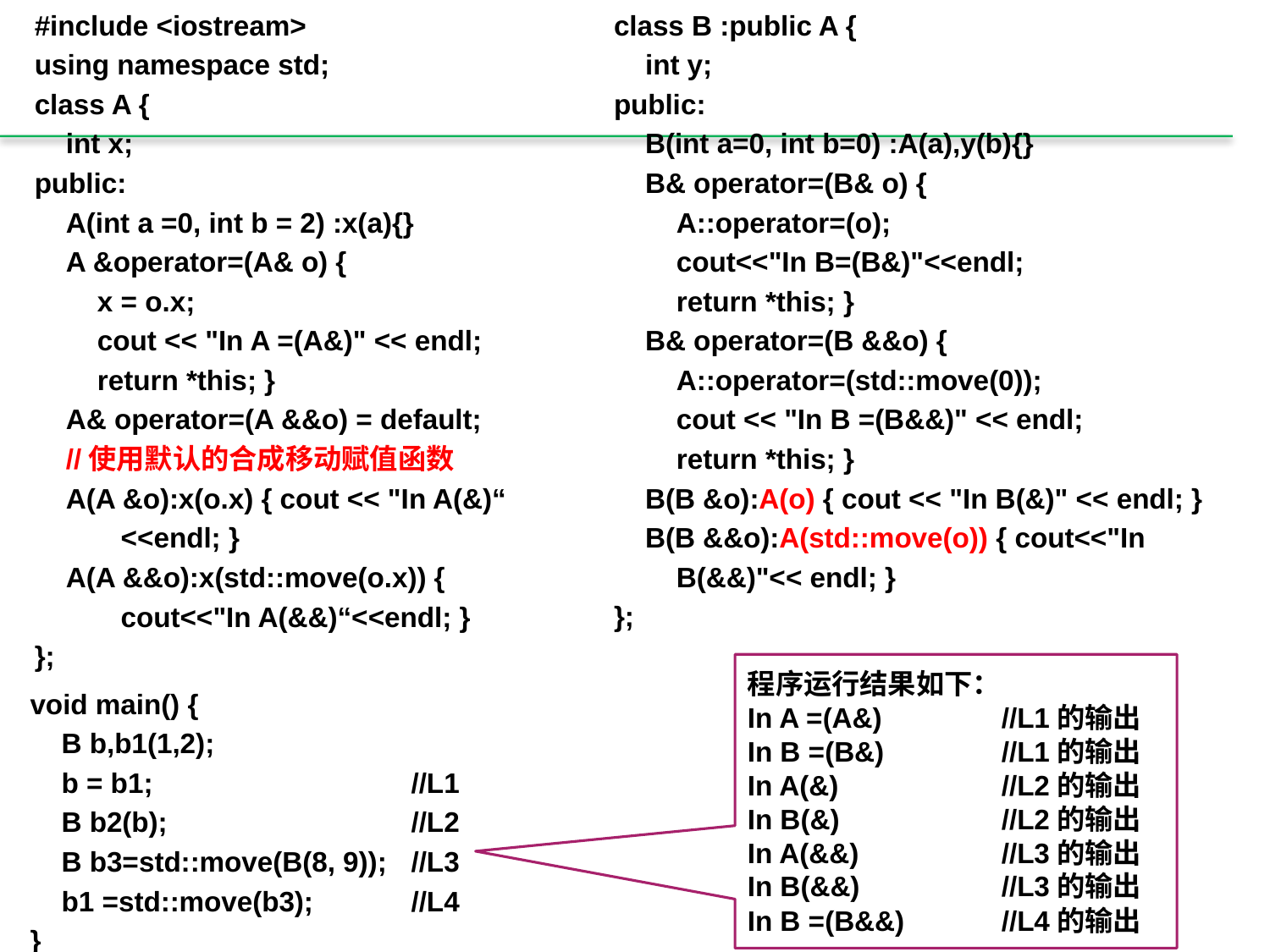

#include <iostream>
using namespace std;
class A {
    int x;
public:
    A(int a =0, int b = 2) :x(a){}
    A &operator=(A& o) {
        x = o.x;
        cout << "In A =(A&)" << endl;
        return *this; }
    A& operator=(A &&o) = default;
    //使用默认的合成移动赋值函数
    A(A &o):x(o.x) { cout << "In A(&)“
           <<endl; }
    A(A &&o):x(std::move(o.x)) {
           cout<<"In A(&&)“<<endl; }
};

class B :public A {
    int y;
public:
    B(int a=0, int b=0) :A(a),y(b){}
    B& operator=(B& o) {
        A::operator=(o);
        cout<<"In B=(B&)"<<endl;
        return *this; }
    B& operator=(B &&o) {
        A::operator=(std::move(0));
        cout << "In B =(B&&)" << endl;
        return *this; }
    B(B &o):A(o) { cout << "In B(&)" << endl; }
    B(B &&o):A(std::move(o)) { cout<<"In
        B(&&)"<< endl; }
};

程序运行结果如下：
In A =(A&)          	//L1的输出
In B =(B&)        	//L1的输出
In A(&)             	//L2的输出
In B(&)             	//L2的输出
In A(&&)              	//L3的输出
In B(&&)             	//L3的输出
In B =(B&&)        	//L4的输出
void main() {
    B b,b1(1,2);
    b = b1;                         	//L1
    B b2(b);                             	//L2
    B b3=std::move(B(8, 9)); 	//L3
    b1 =std::move(b3);           	//L4
}